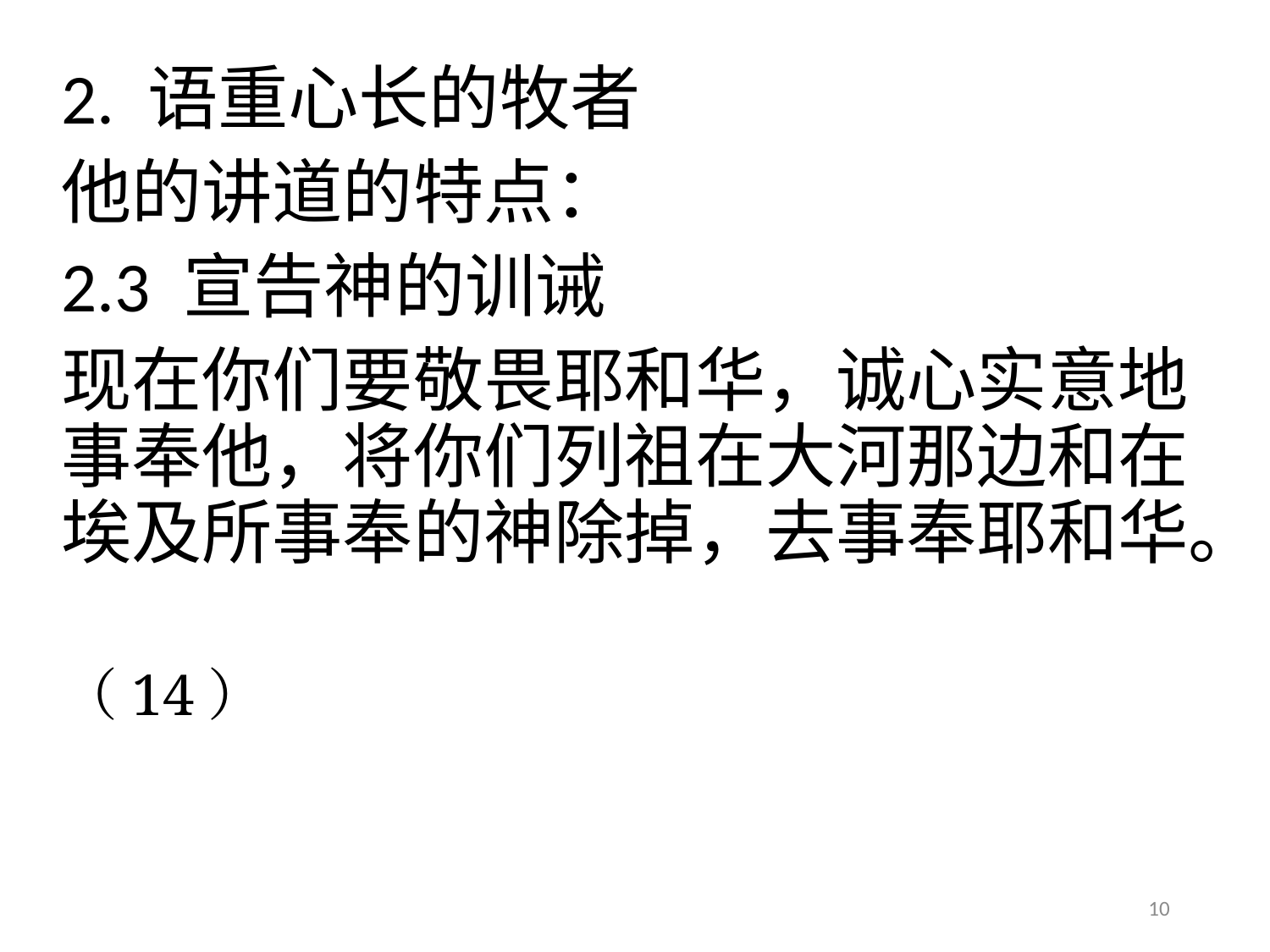

# 2. 语重心长的牧者
他的讲道的特点：
2.3 宣告神的训诫
现在你们要敬畏耶和华，诚心实意地事奉他，将你们列祖在大河那边和在埃及所事奉的神除掉，去事奉耶和华。
								（14）
10